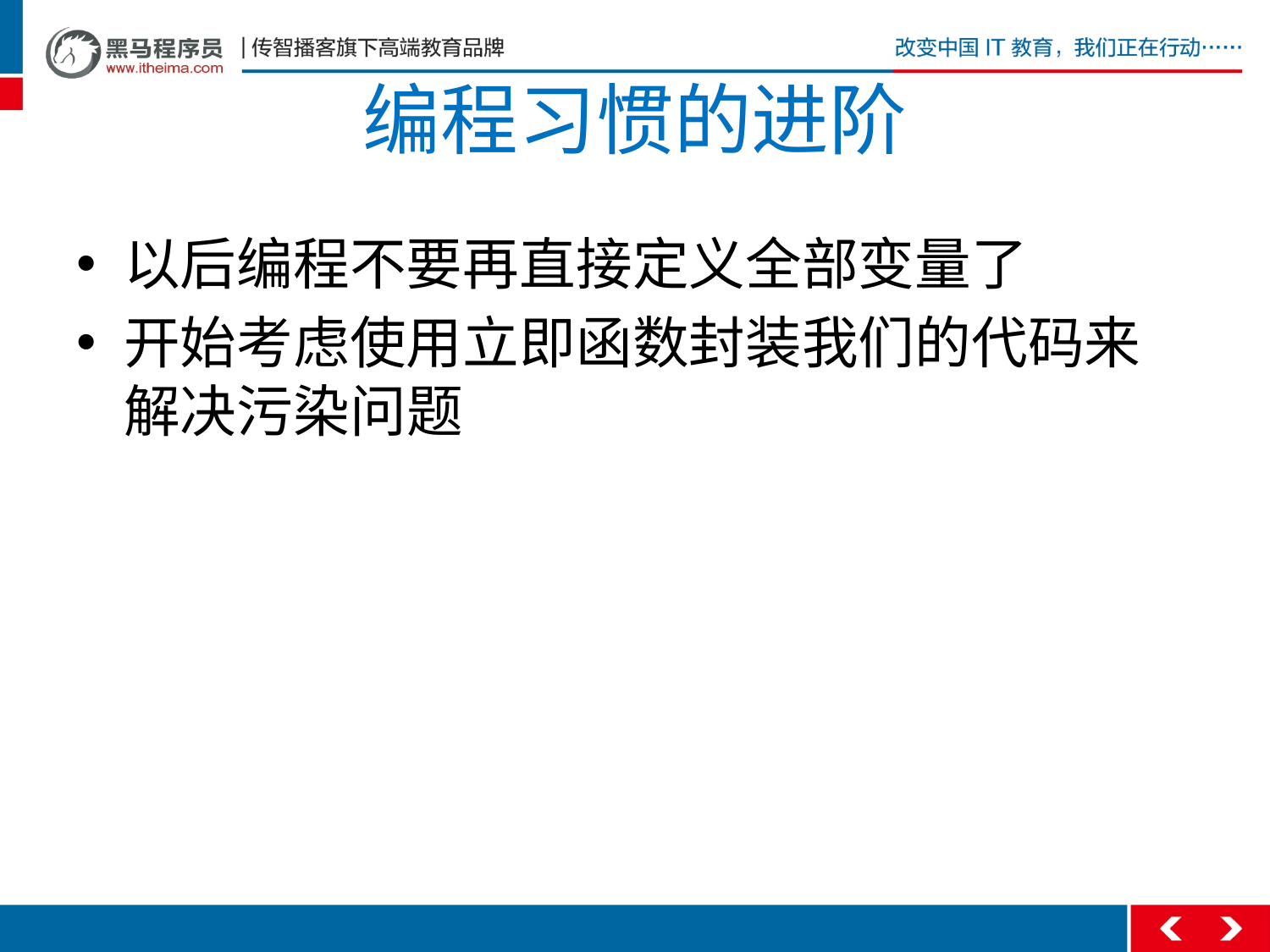

# 编程习惯的进阶
以后编程不要再直接定义全部变量了
开始考虑使用立即函数封装我们的代码来解决污染问题